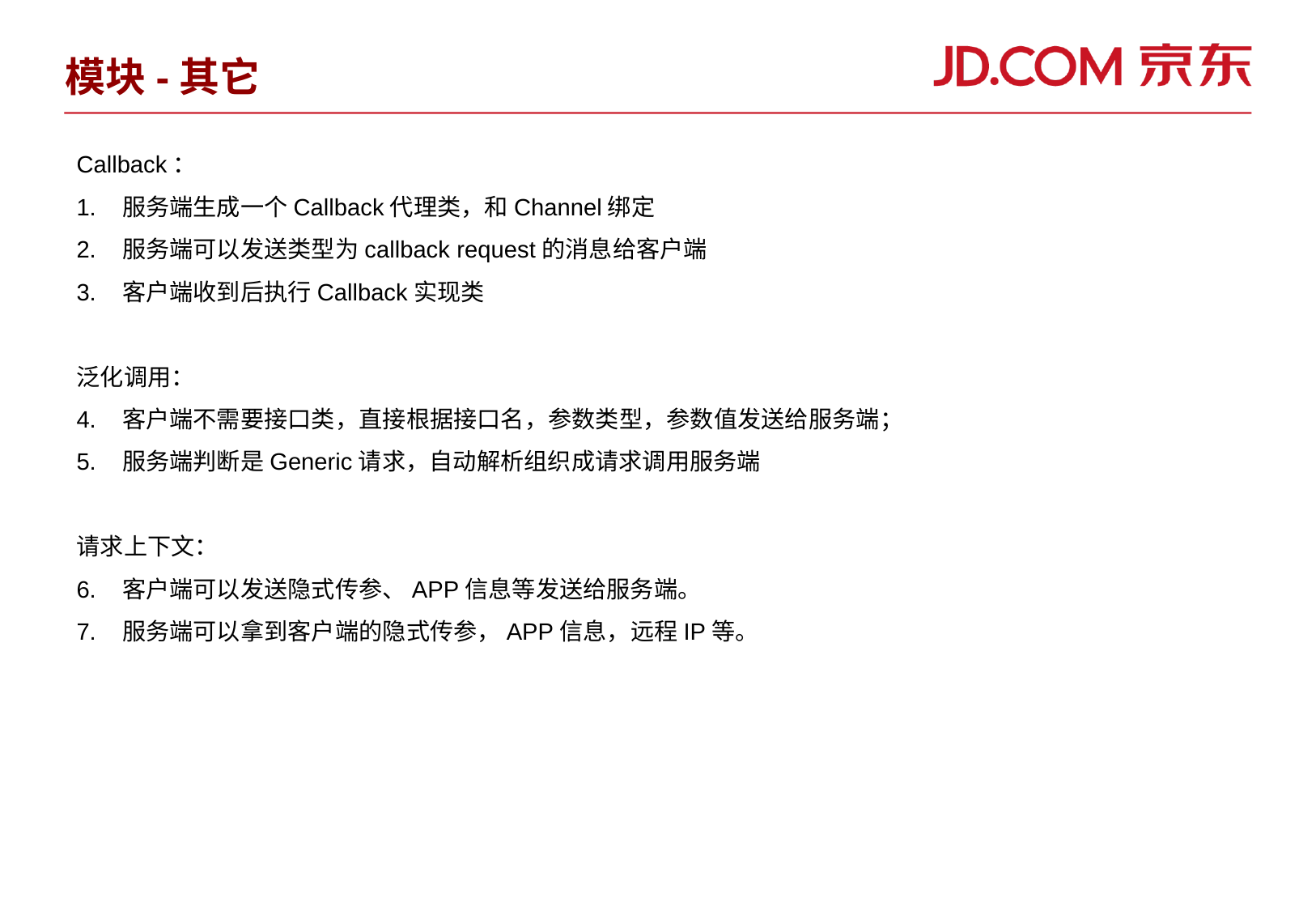

模块-其它
Callback：
服务端生成一个Callback代理类，和Channel绑定
服务端可以发送类型为callback request的消息给客户端
客户端收到后执行Callback实现类

泛化调用：
客户端不需要接口类，直接根据接口名，参数类型，参数值发送给服务端；
服务端判断是Generic请求，自动解析组织成请求调用服务端

请求上下文：
客户端可以发送隐式传参、APP信息等发送给服务端。
服务端可以拿到客户端的隐式传参，APP信息，远程IP等。